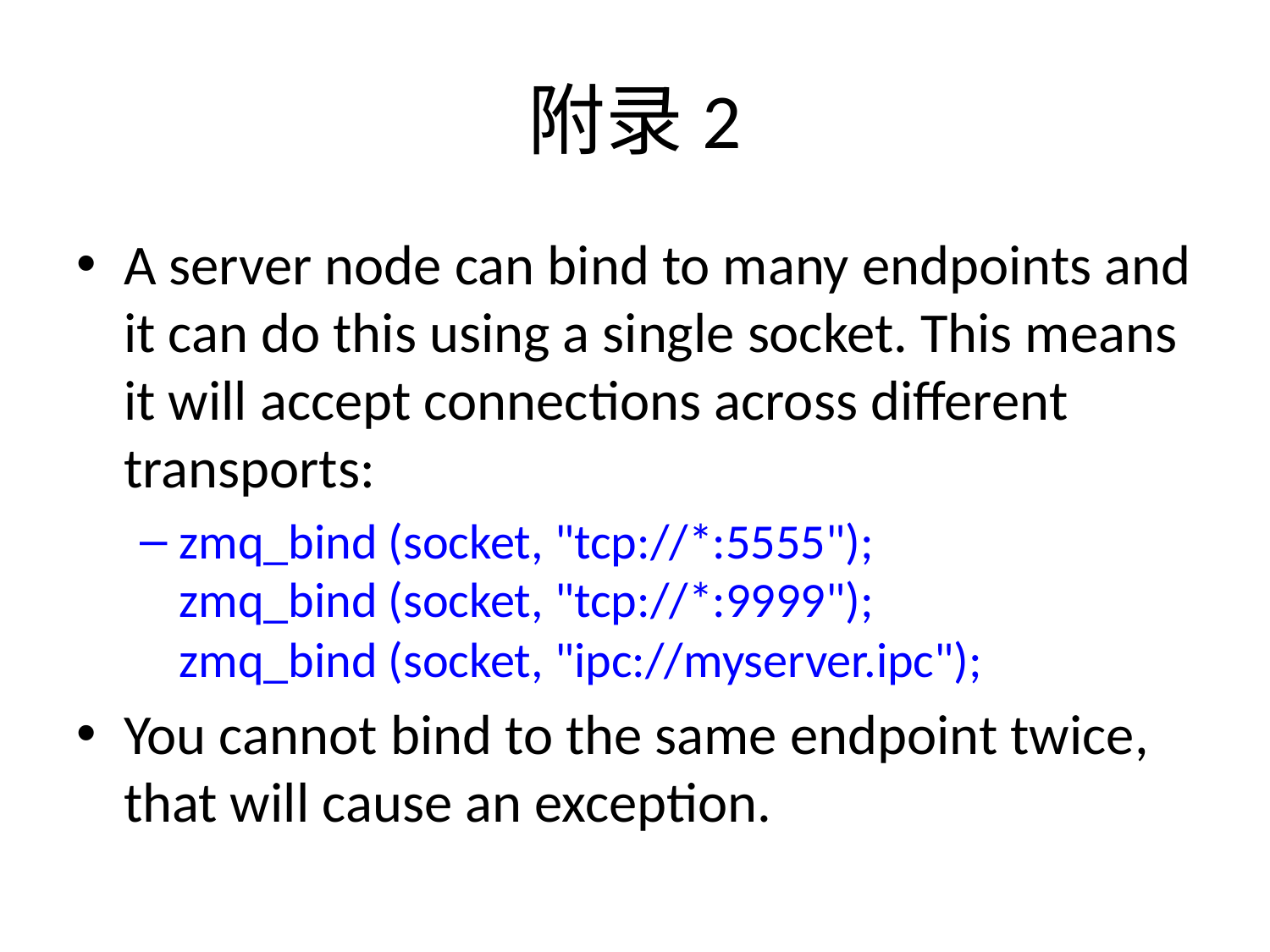

# 附录2
A server node can bind to many endpoints and it can do this using a single socket. This means it will accept connections across different transports:
zmq_bind (socket, "tcp://*:5555");
zmq_bind (socket, "tcp://*:9999");
zmq_bind (socket, "ipc://myserver.ipc");
You cannot bind to the same endpoint twice, that will cause an exception.